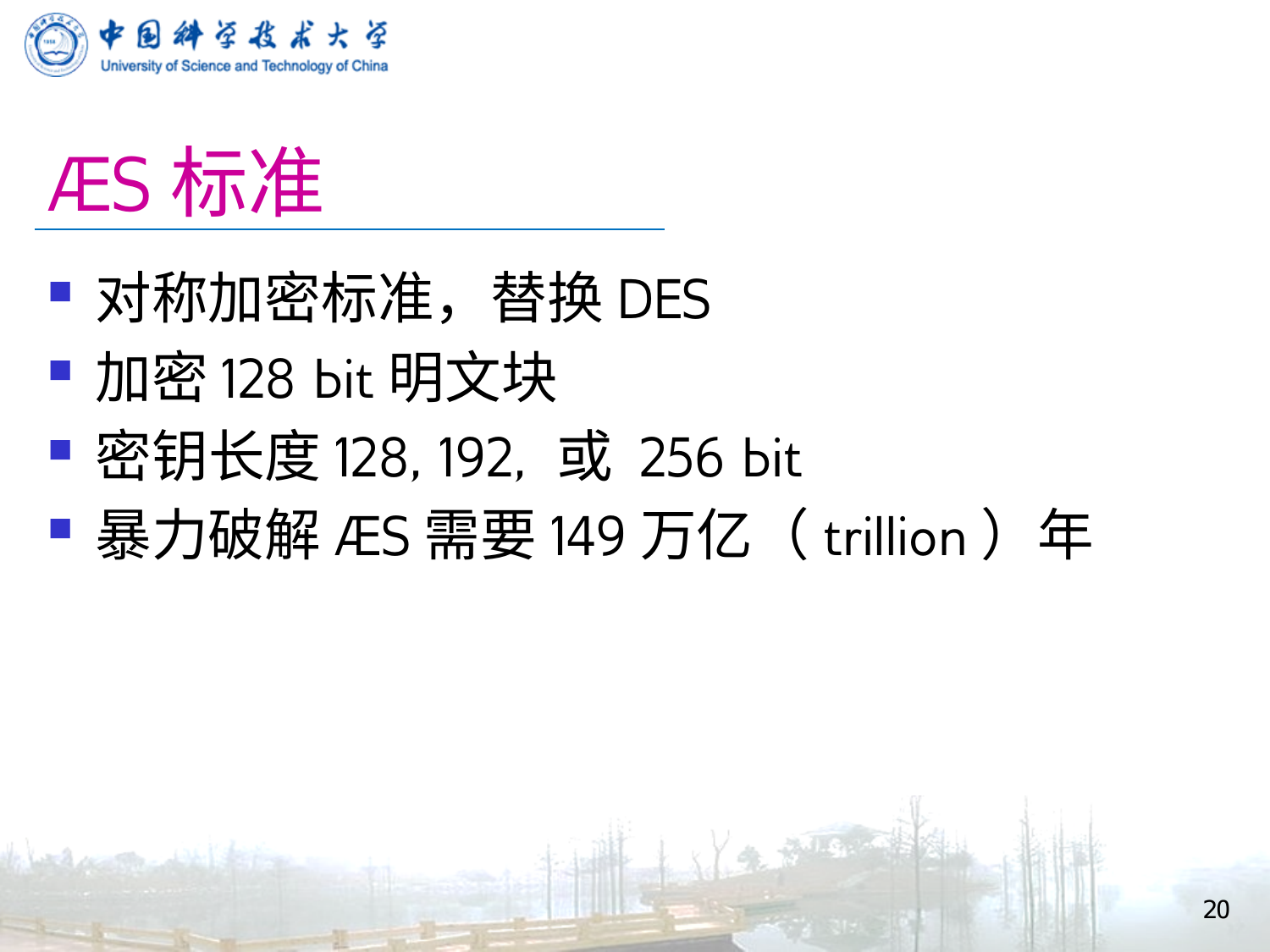

# AES标准
对称加密标准，替换DES
加密128 bit明文块
密钥长度128, 192, 或 256 bit
暴力破解AES需要149万亿（trillion）年
20